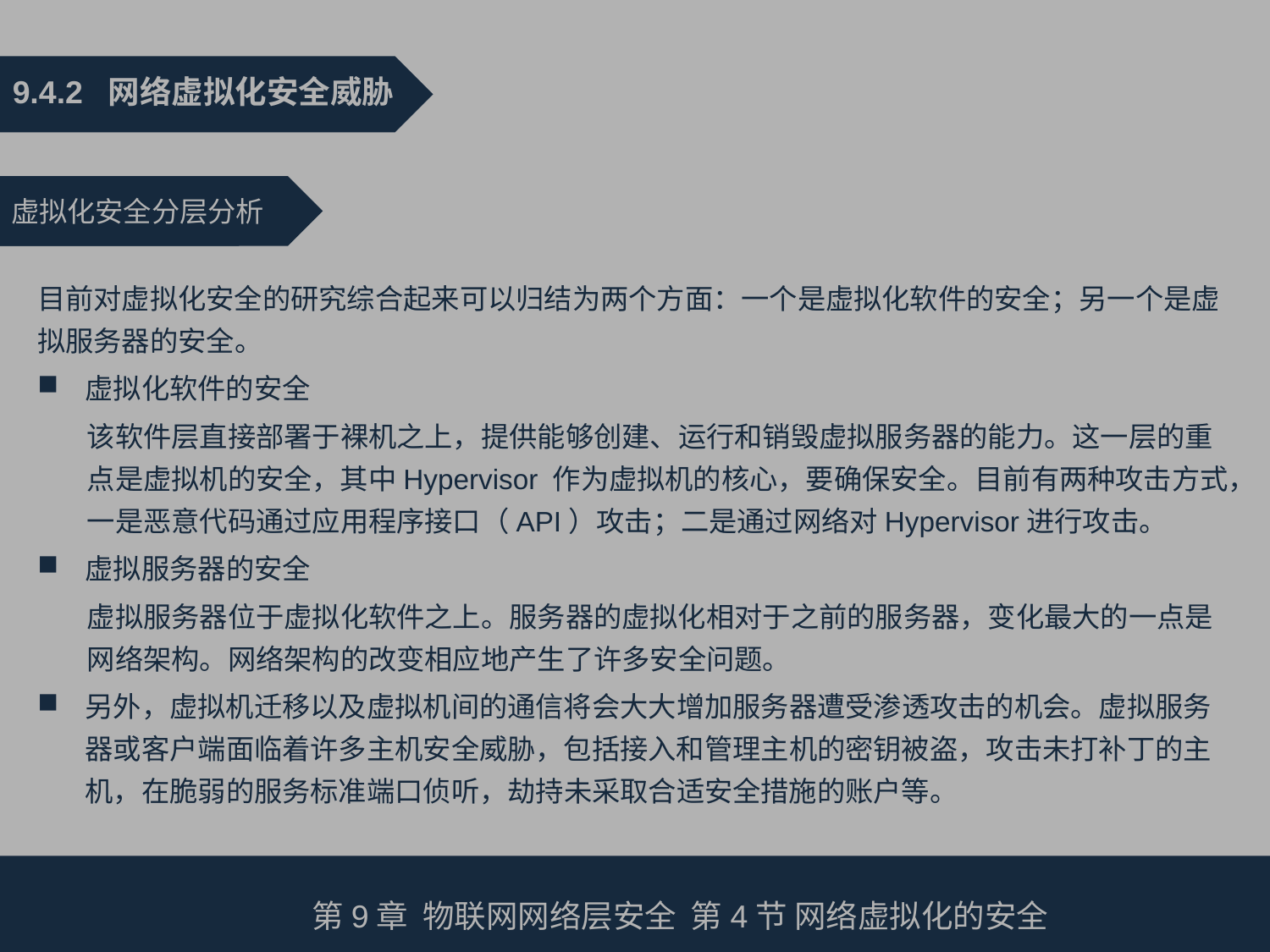

9.4.2  网络虚拟化安全威胁
虚拟化安全分层分析
目前对虚拟化安全的研究综合起来可以归结为两个方面：一个是虚拟化软件的安全；另一个是虚拟服务器的安全。
虚拟化软件的安全
该软件层直接部署于裸机之上，提供能够创建、运行和销毁虚拟服务器的能力。这一层的重点是虚拟机的安全，其中Hypervisor 作为虚拟机的核心，要确保安全。目前有两种攻击方式，一是恶意代码通过应用程序接口（API）攻击；二是通过网络对Hypervisor进行攻击。
虚拟服务器的安全
虚拟服务器位于虚拟化软件之上。服务器的虚拟化相对于之前的服务器，变化最大的一点是网络架构。网络架构的改变相应地产生了许多安全问题。
另外，虚拟机迁移以及虚拟机间的通信将会大大增加服务器遭受渗透攻击的机会。虚拟服务器或客户端面临着许多主机安全威胁，包括接入和管理主机的密钥被盗，攻击未打补丁的主机，在脆弱的服务标准端口侦听，劫持未采取合适安全措施的账户等。
第9章  物联网网络层安全  第4节 网络虚拟化的安全